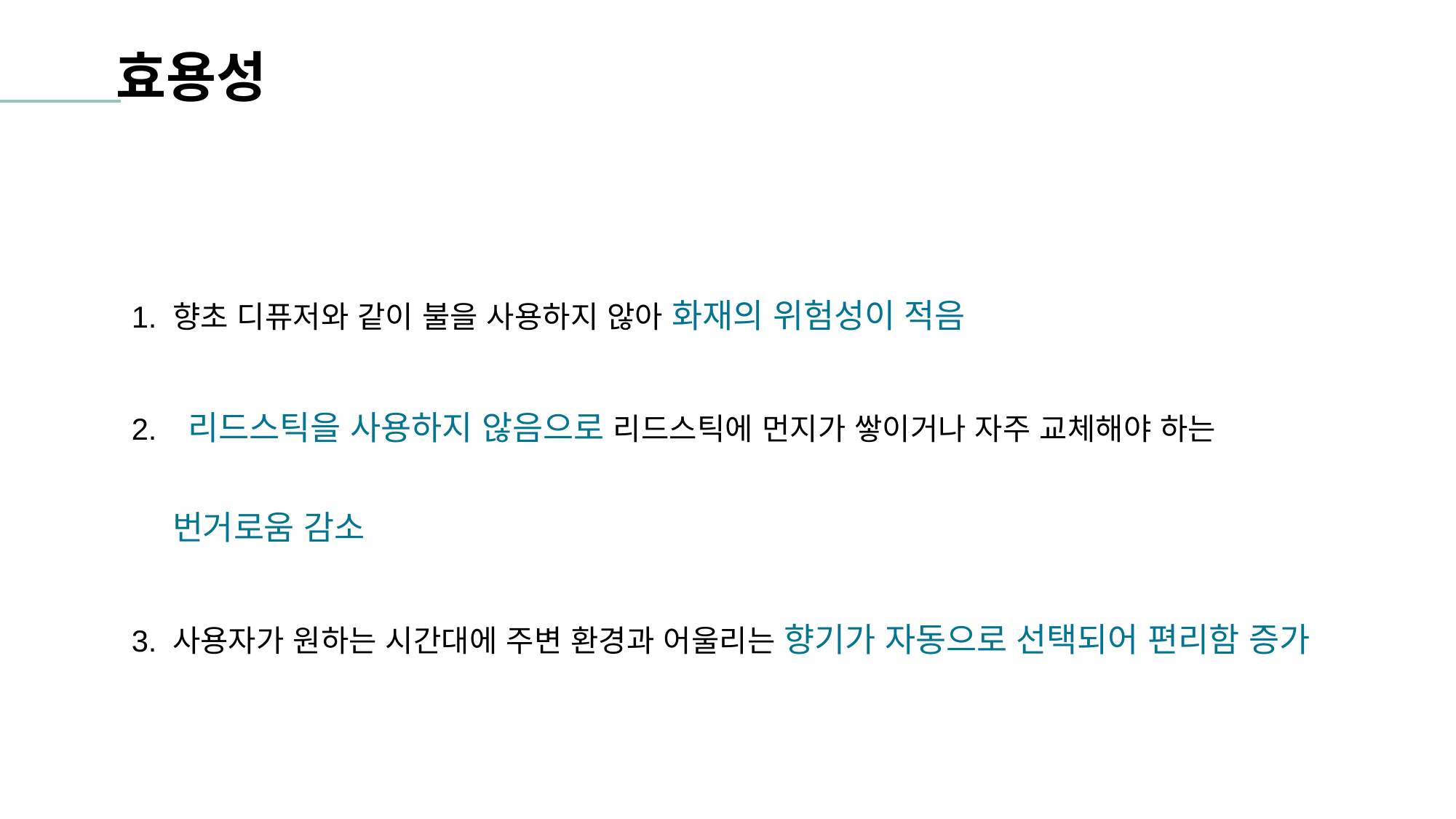

효용성
향초 디퓨저와 같이 불을 사용하지 않아 화재의 위험성이 적음
 리드스틱을 사용하지 않음으로 리드스틱에 먼지가 쌓이거나 자주 교체해야 하는 번거로움 감소
사용자가 원하는 시간대에 주변 환경과 어울리는 향기가 자동으로 선택되어 편리함 증가